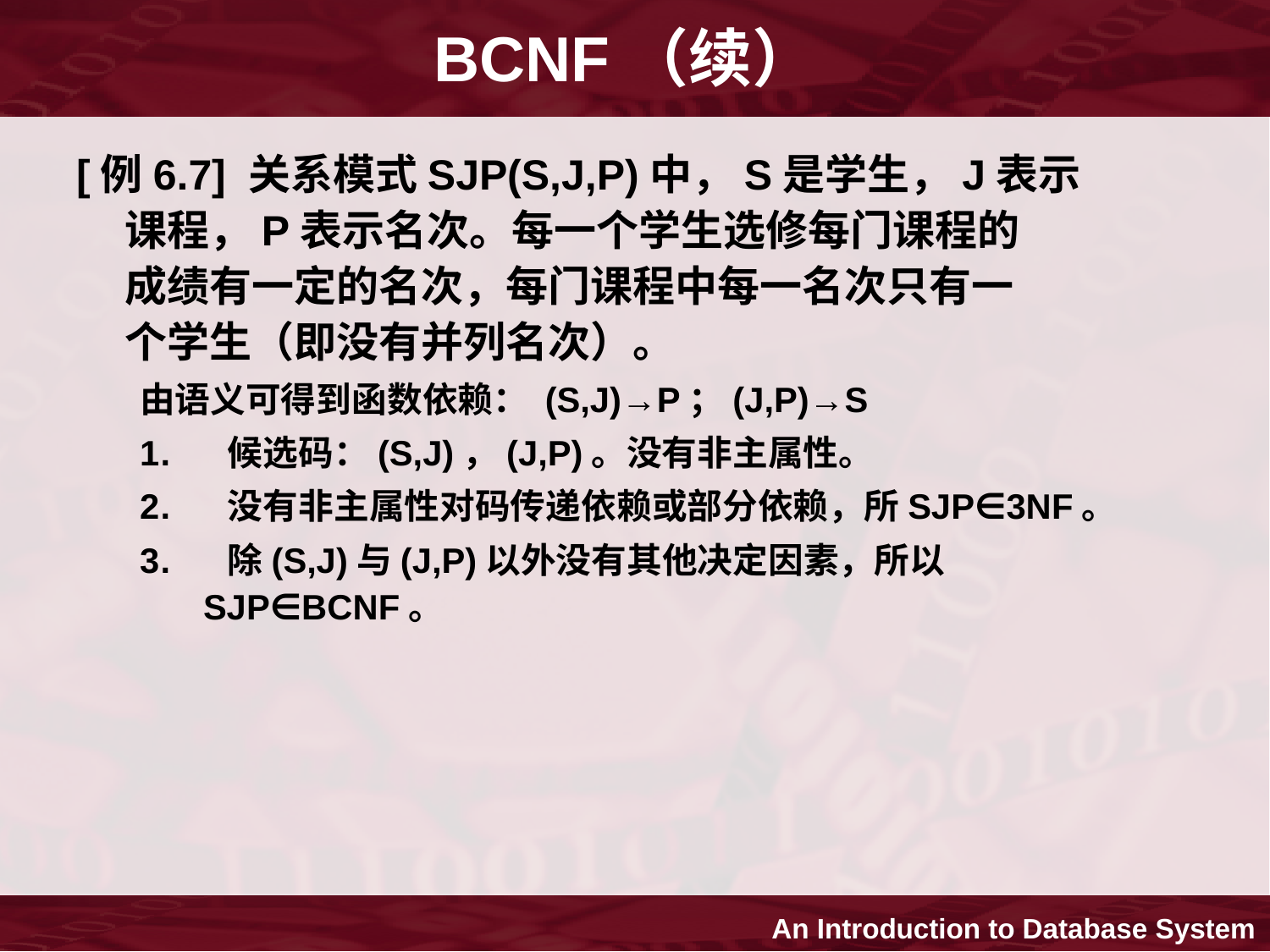

# BCNF（续）
[例6.7] 关系模式SJP(S,J,P)中，S是学生，J表示
    课程，P表示名次。每一个学生选修每门课程的
    成绩有一定的名次，每门课程中每一名次只有一
    个学生（即没有并列名次）。
由语义可得到函数依赖： (S,J)→P；(J,P)→S
  候选码：(S,J)，(J,P)。没有非主属性。
  没有非主属性对码传递依赖或部分依赖，所SJP∈3NF。
  除(S,J)与(J,P)以外没有其他决定因素，所以SJP∈BCNF。